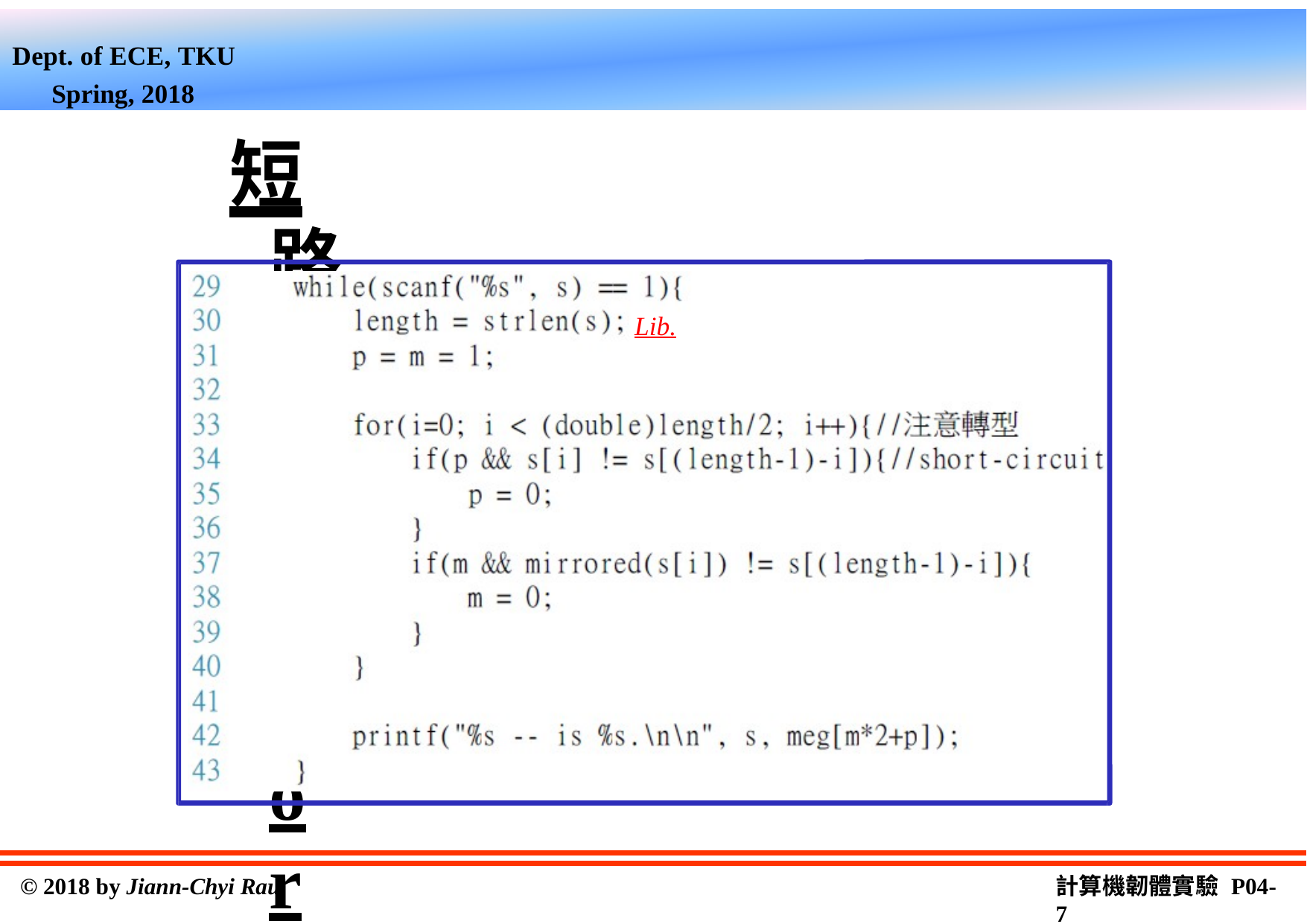

Dept. of ECE, TKU Spring, 2018
短路運算(Short-Circuit)

Lib.

計算機韌體實驗 P04-7
© 2018 by Jiann-Chyi Rau